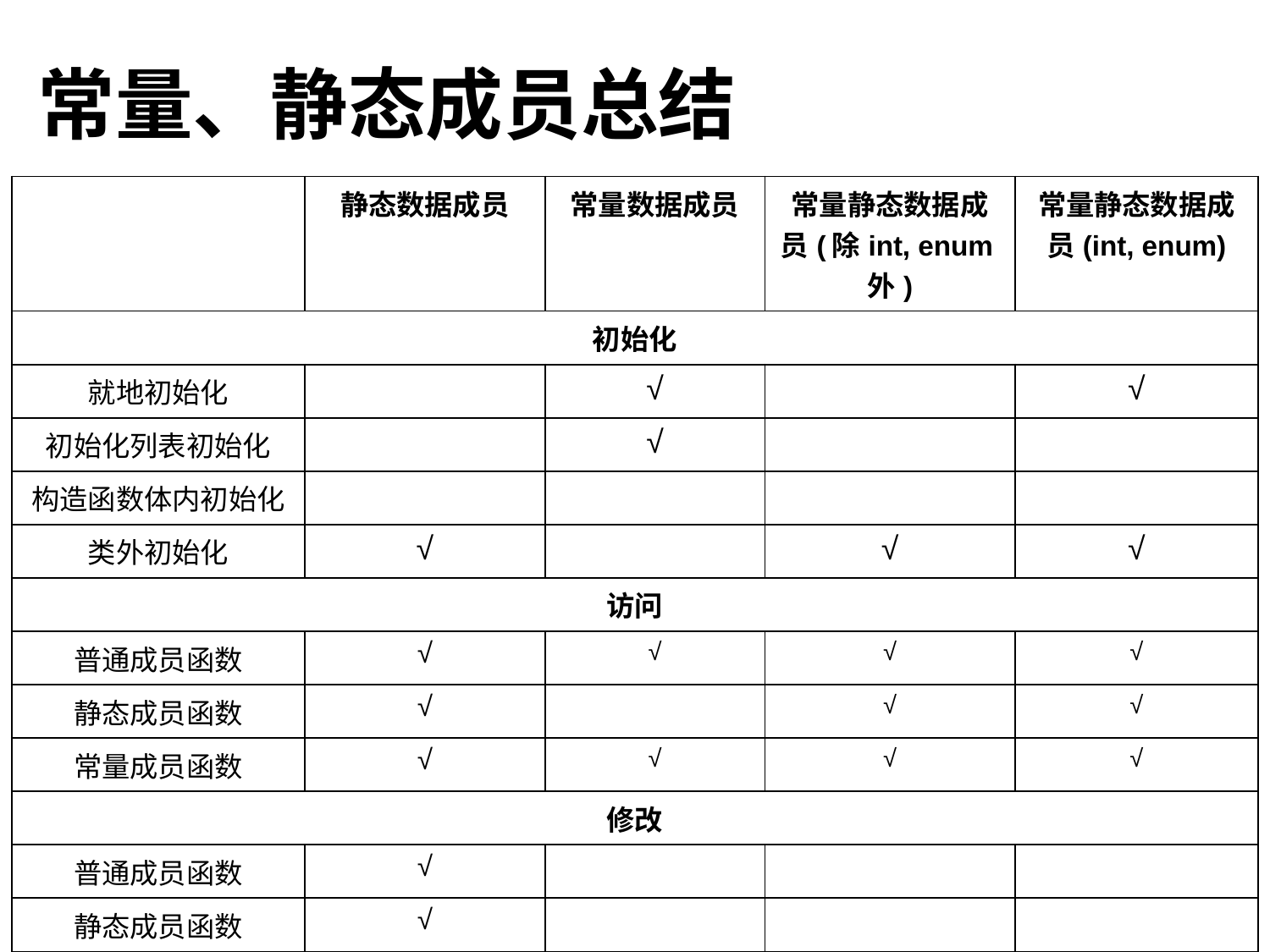

# 常量、静态成员总结
|  | 静态数据成员 | 常量数据成员 | 常量静态数据成员(除int, enum外) | 常量静态数据成员(int, enum) |
| --- | --- | --- | --- | --- |
| 初始化 |  |  |  |  |
| 就地初始化 |  | √ |  | √ |
| 初始化列表初始化 |  | √ |  |  |
| 构造函数体内初始化 |  |  |  |  |
| 类外初始化 | √ |  | √ | √ |
| 访问 |  |  |  |  |
| 普通成员函数 | √ | √ | √ | √ |
| 静态成员函数 | √ |  | √ | √ |
| 常量成员函数 | √ | √ | √ | √ |
| 修改 |  |  |  |  |
| 普通成员函数 | √ |  |  |  |
| 静态成员函数 | √ |  |  |  |
| 常量成员函数 | √ |  |  |  |